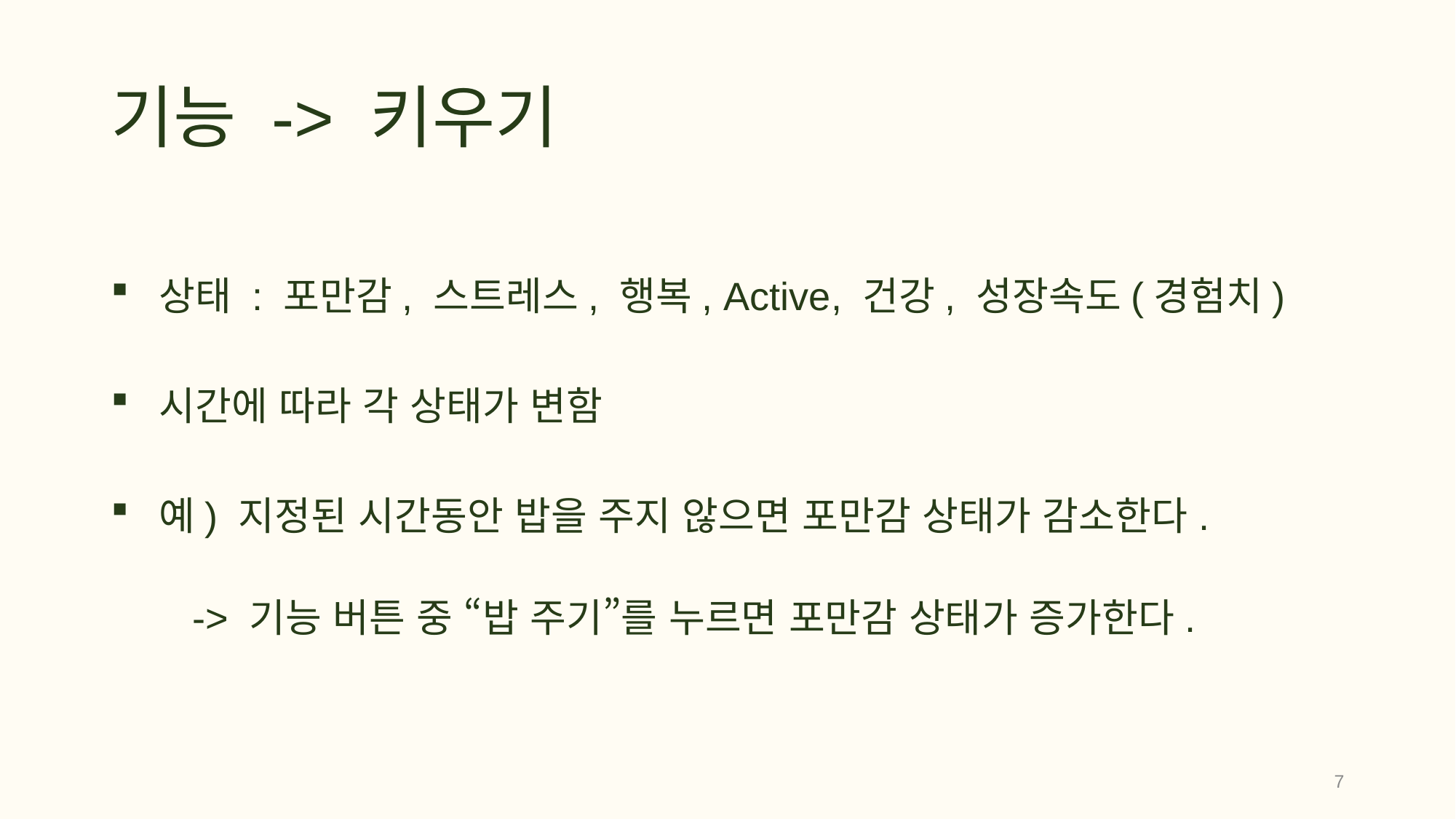

# 기능 -> 키우기
 상태 : 포만감, 스트레스, 행복, Active, 건강, 성장속도(경험치)
 시간에 따라 각 상태가 변함
 예) 지정된 시간동안 밥을 주지 않으면 포만감 상태가 감소한다.
    -> 기능 버튼 중 “밥 주기”를 누르면 포만감 상태가 증가한다.
7